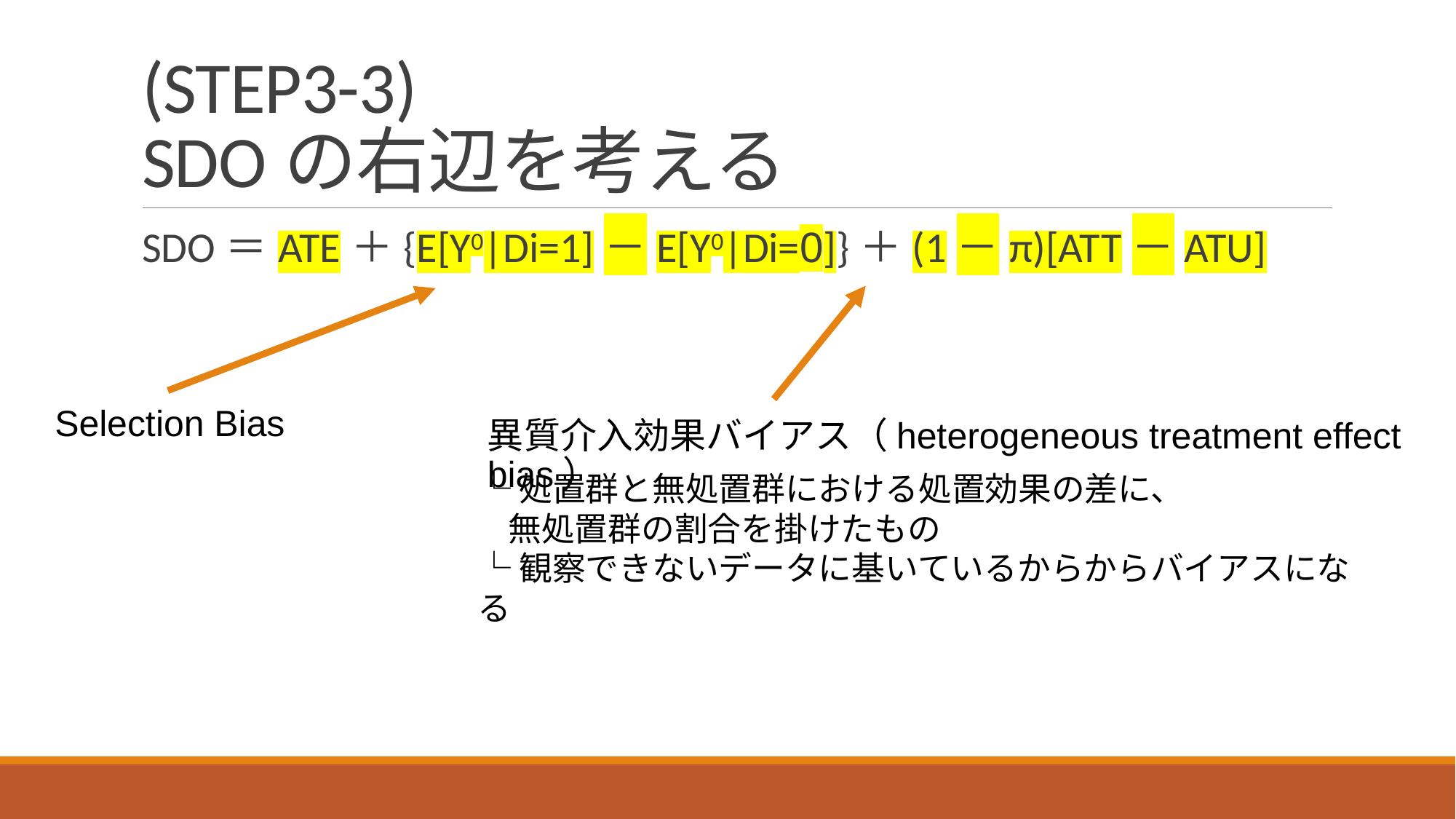

# (STEP3-3) SDOの右辺を考える
SDO＝ATE＋{E[Y0|Di=1]－E[Y0|Di=0]}＋(1－π)[ATT－ATU]

Selection Bias

異質介入効果バイアス（heterogeneous treatment effect bias）
└処置群と無処置群における処置効果の差に、
   無処置群の割合を掛けたもの
└観察できないデータに基いているからからバイアスになる